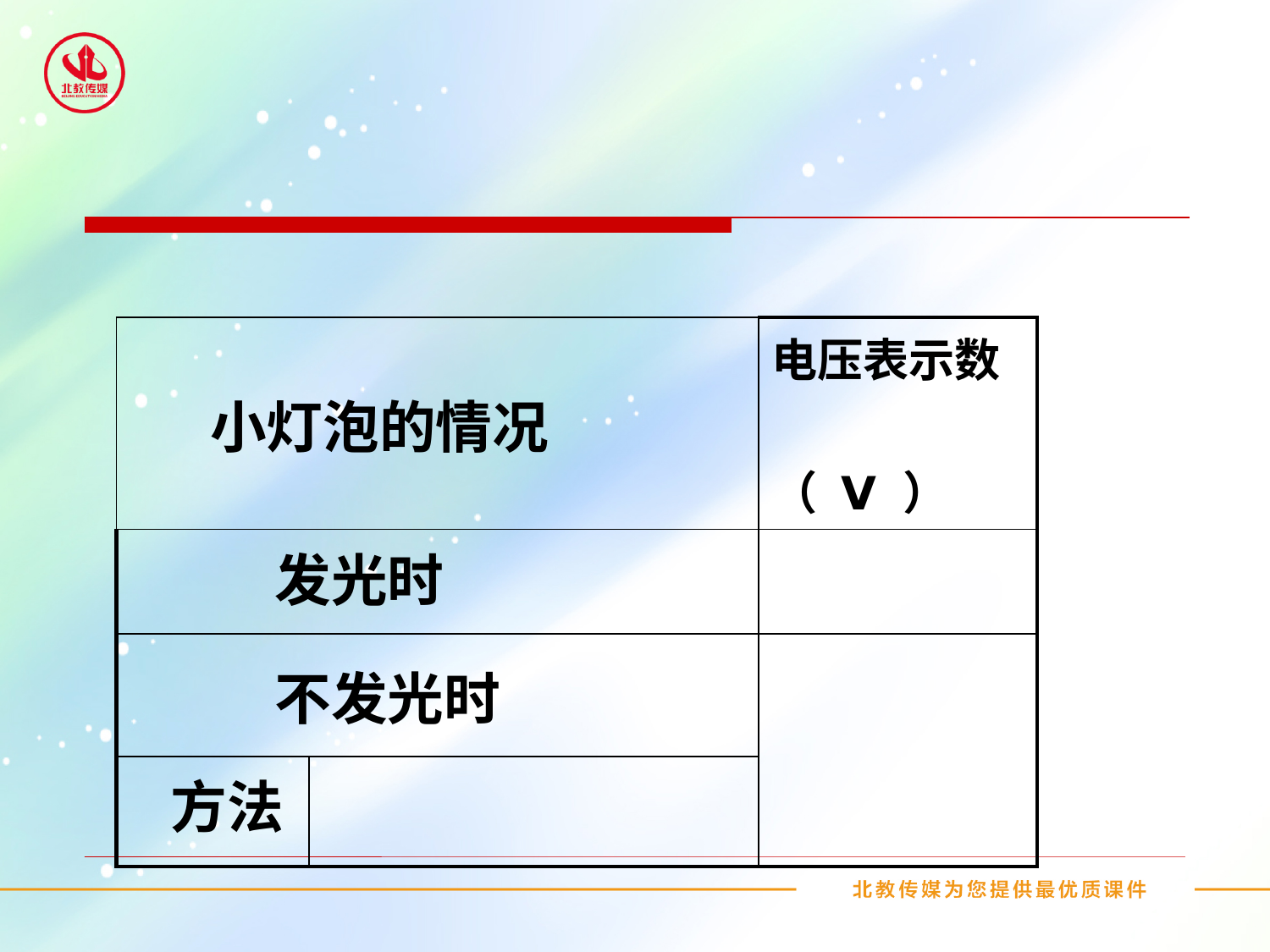

| 小灯泡的情况 |  | 电压表示数 （ V ） |
| --- | --- | --- |
| 发光时 |  |  |
| 不发光时 |  |  |
| 方法 |  |  |